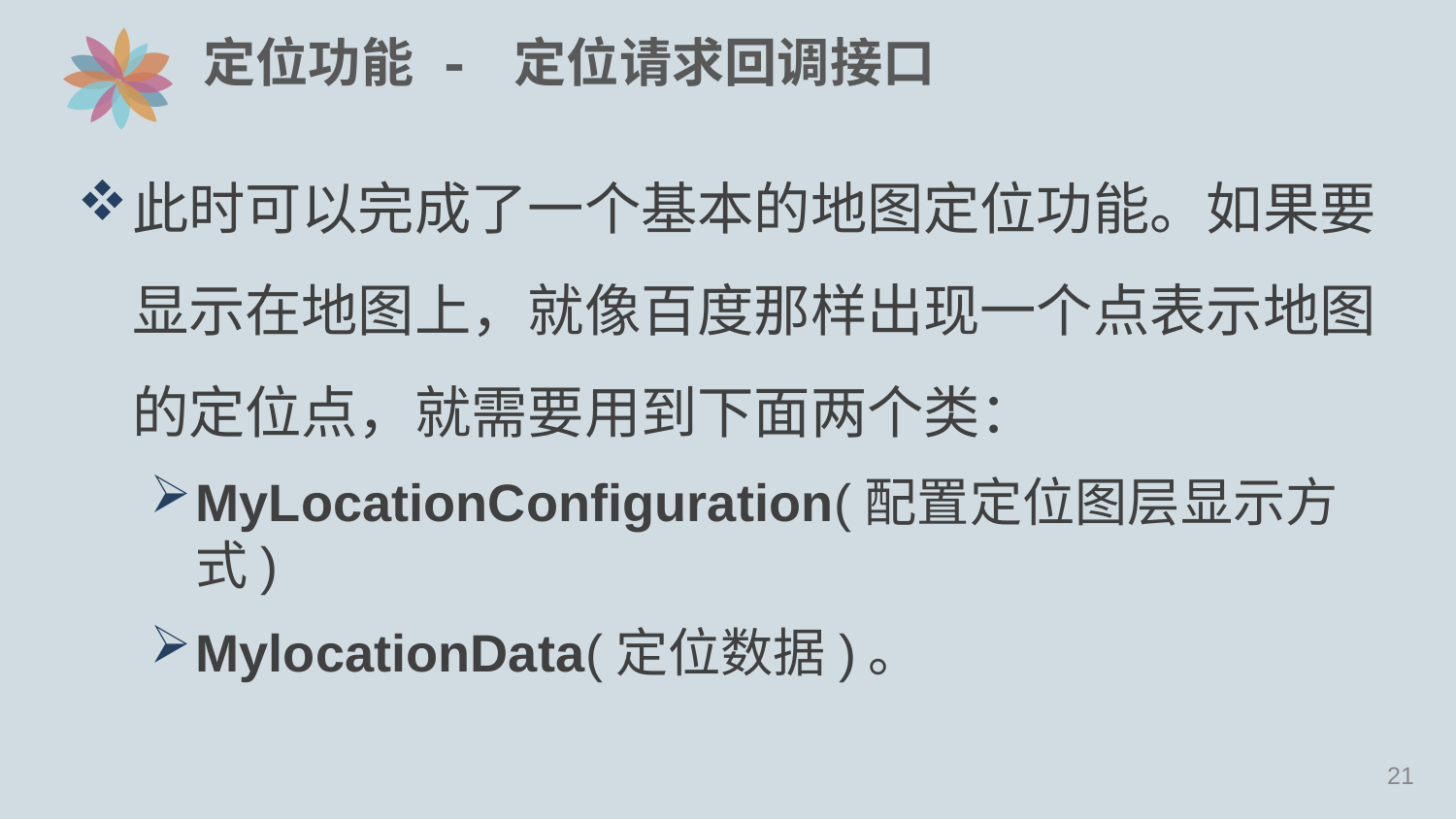

# 定位功能 - 定位请求回调接口
此时可以完成了一个基本的地图定位功能。如果要显示在地图上，就像百度那样出现一个点表示地图的定位点，就需要用到下面两个类：
MyLocationConfiguration(配置定位图层显示方式)
MylocationData(定位数据)。
21